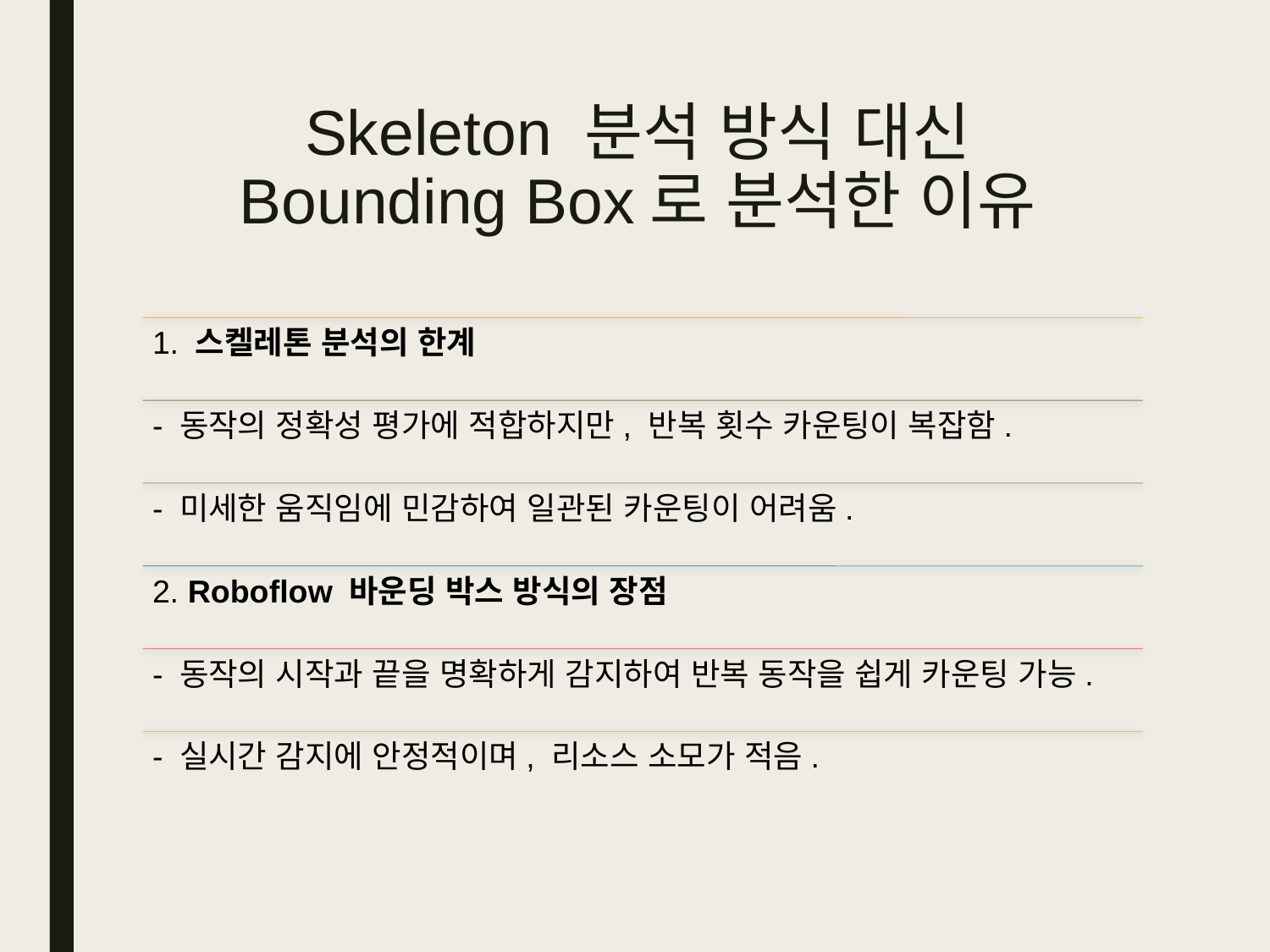

# Skeleton 분석 방식 대신 Bounding Box로 분석한 이유
1. 스켈레톤 분석의 한계
- 동작의 정확성 평가에 적합하지만, 반복 횟수 카운팅이 복잡함.
- 미세한 움직임에 민감하여 일관된 카운팅이 어려움.
2. Roboflow 바운딩 박스 방식의 장점
- 동작의 시작과 끝을 명확하게 감지하여 반복 동작을 쉽게 카운팅 가능.
- 실시간 감지에 안정적이며, 리소스 소모가 적음.